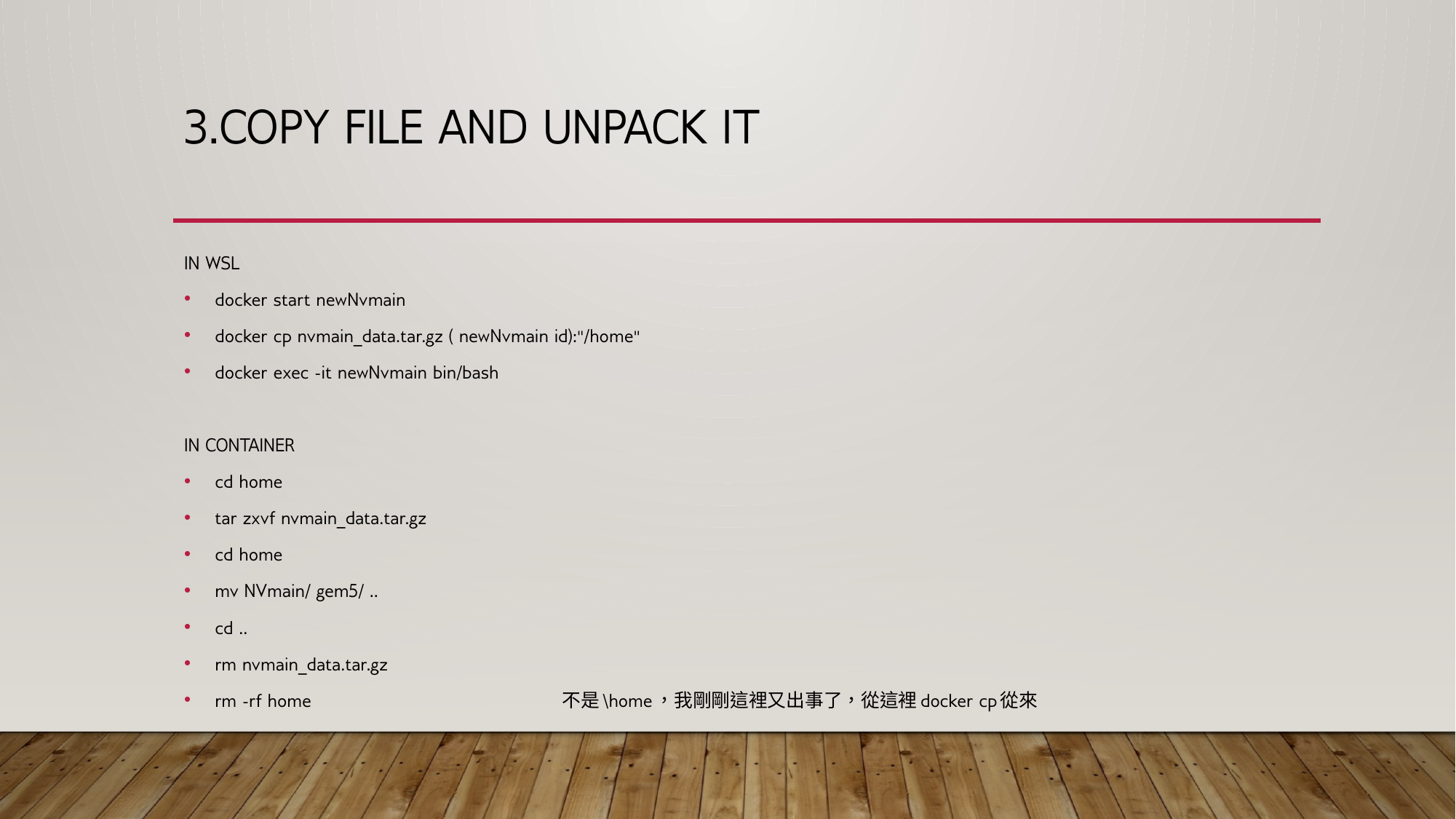

# 3.copy file and unpack it
IN WSL
docker start newNvmain
docker cp nvmain_data.tar.gz ( newNvmain id):"/home"
docker exec -it newNvmain bin/bash

IN CONTAINER
cd home
tar zxvf nvmain_data.tar.gz
cd home
mv NVmain/ gem5/ ..
cd ..
rm nvmain_data.tar.gz
rm -rf home                                            不是\home，我剛剛這裡又出事了，從這裡docker cp從來